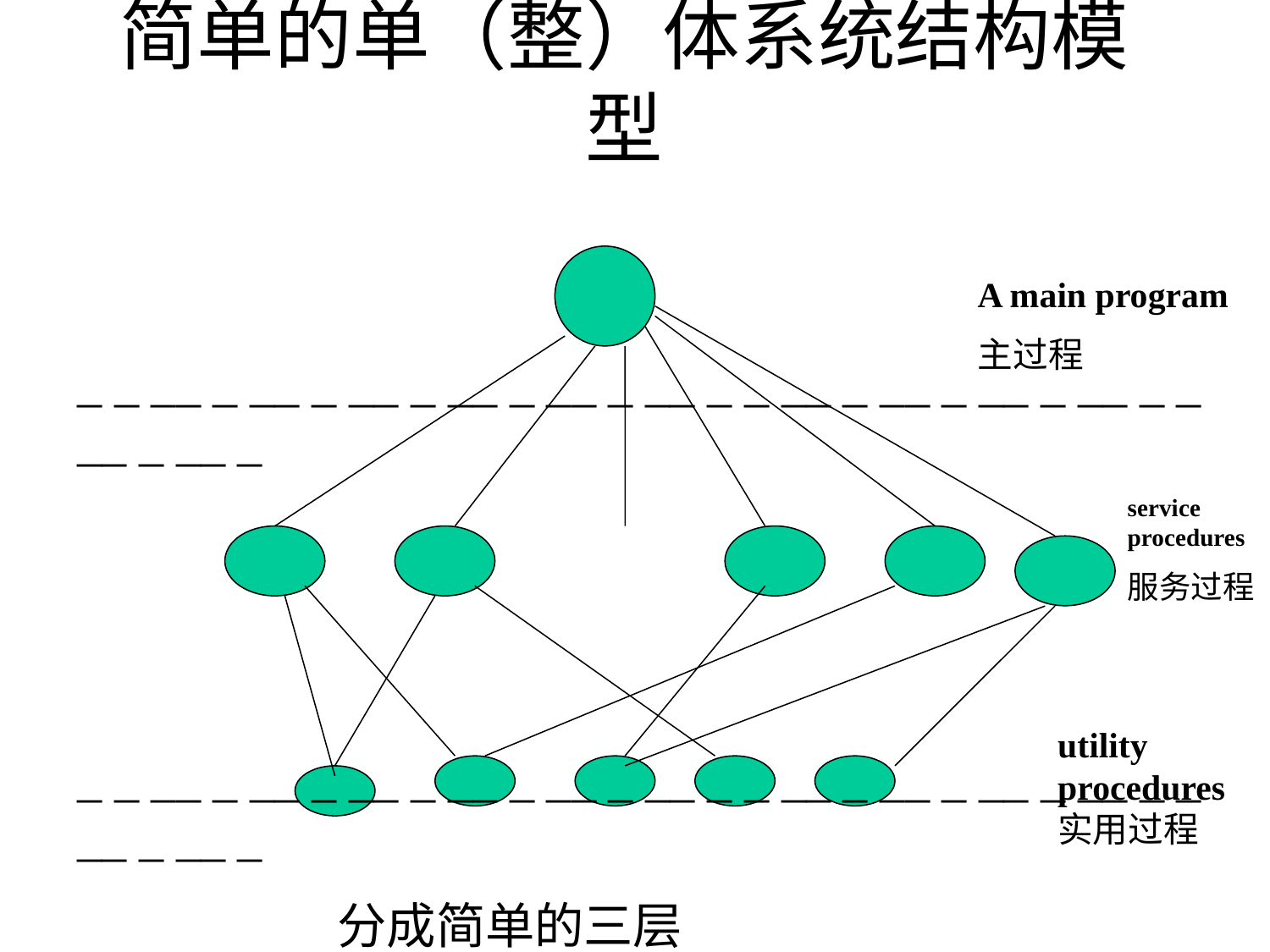

# 简单的单（整）体系统结构模型

A main program
主过程

_ _ __ _ __ _ __ _ __ _ __ _ __ _ _ __ _ __ _ __ _ __ _ _ __ _ __ _

_ _ __ _ __ _ __ _ __ _ __ _ __ _ _ __ _ __ _ __ _ __ _ _ __ _ __ _

service procedures
服务过程

utility procedures实用过程

分成简单的三层